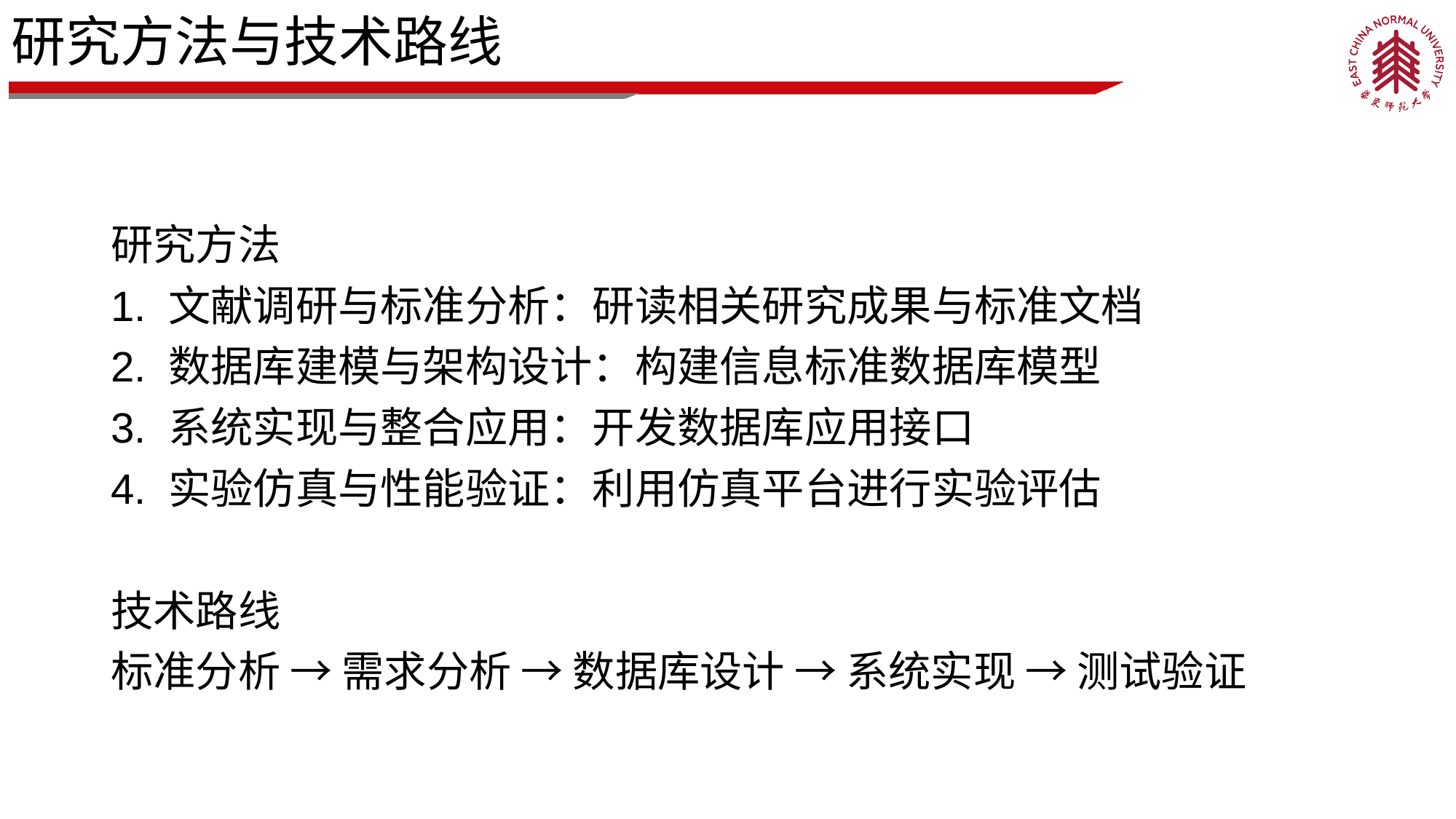

# 研究方法与技术路线
研究方法
1. 文献调研与标准分析：研读相关研究成果与标准文档
2. 数据库建模与架构设计：构建信息标准数据库模型
3. 系统实现与整合应用：开发数据库应用接口
4. 实验仿真与性能验证：利用仿真平台进行实验评估

技术路线
标准分析 → 需求分析 → 数据库设计 → 系统实现 → 测试验证